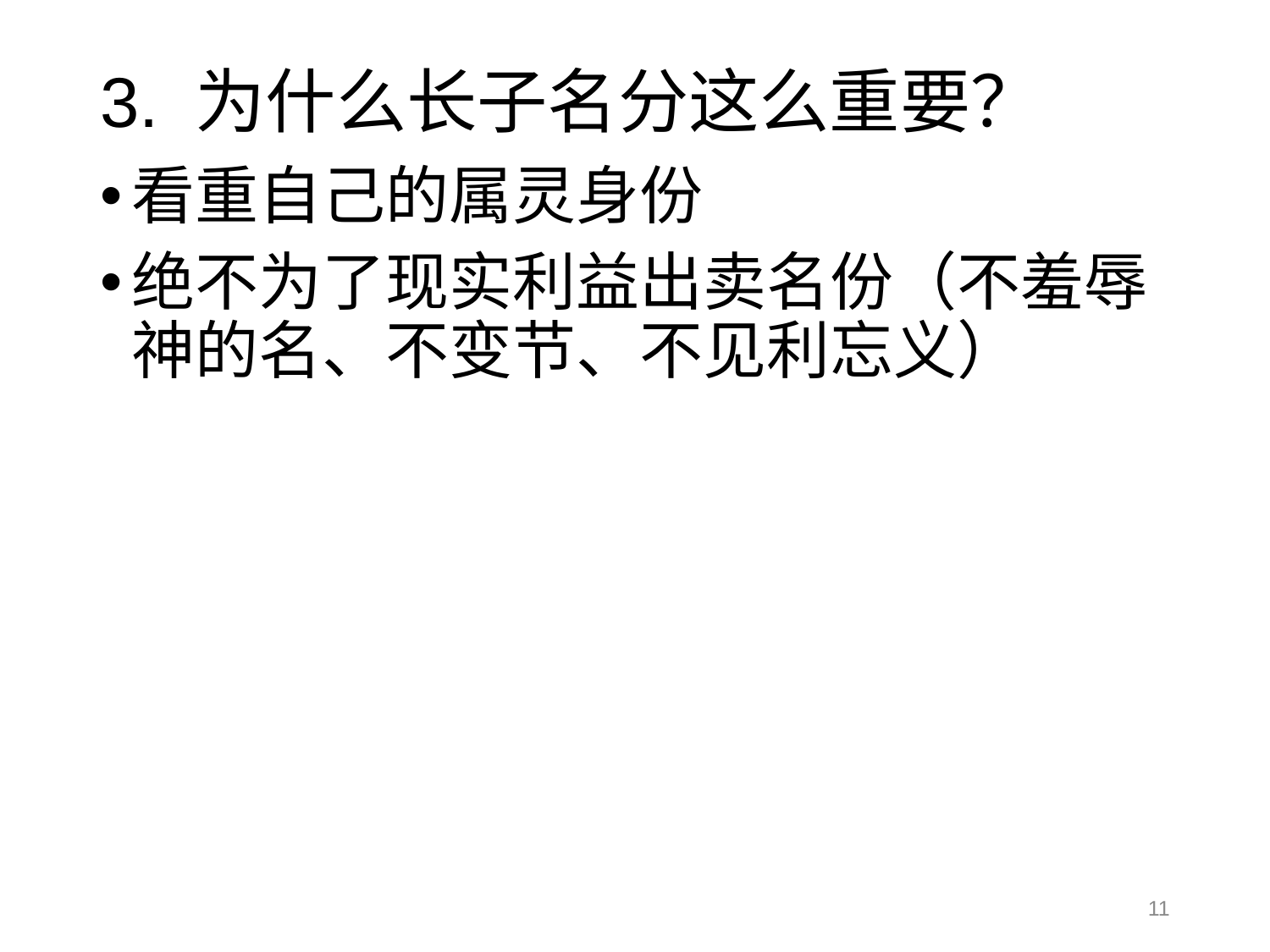

# 3. 为什么长子名分这么重要？
看重自己的属灵身份
绝不为了现实利益出卖名份（不羞辱神的名、不变节、不见利忘义）
11